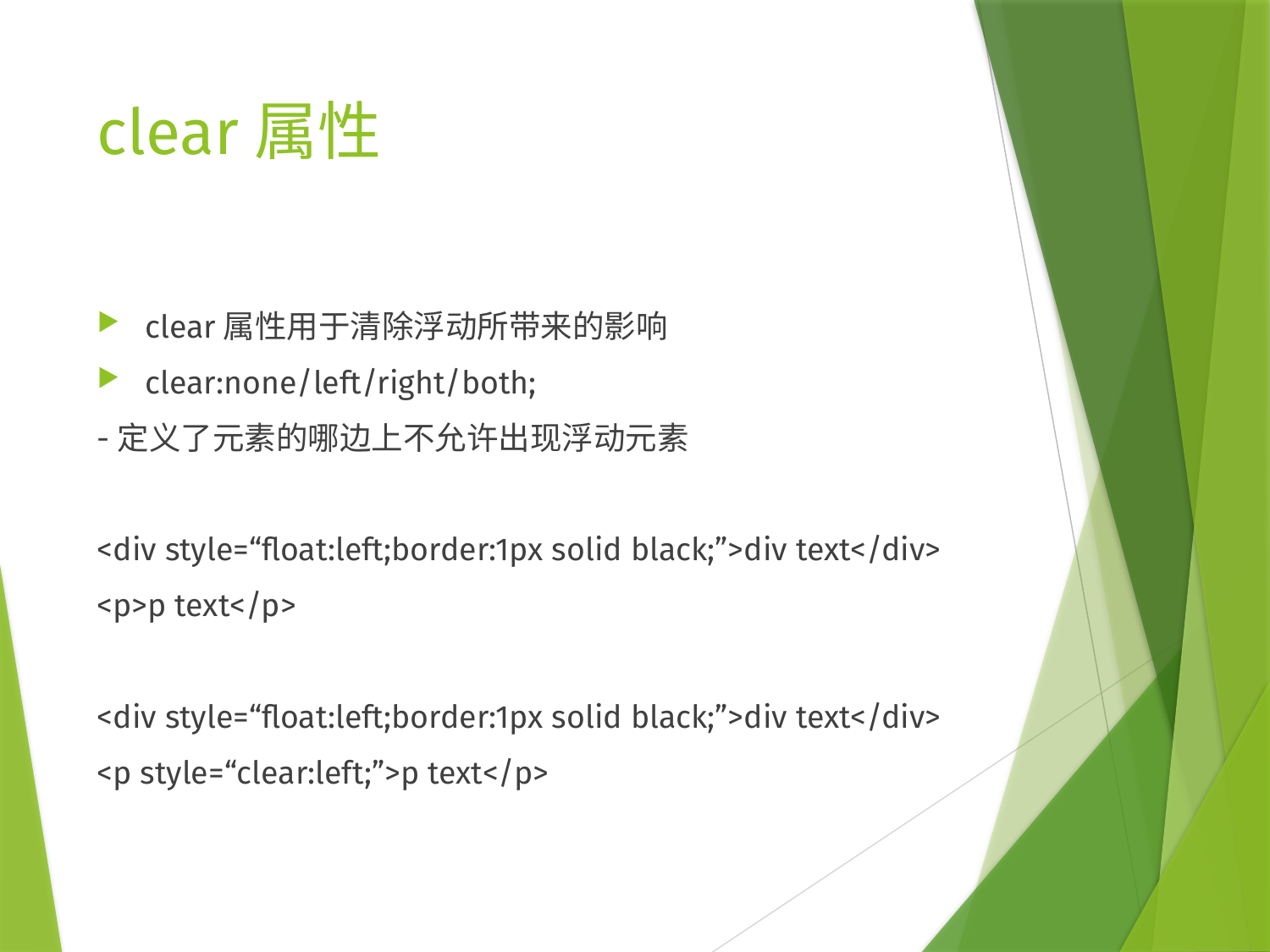

# clear属性
clear属性用于清除浮动所带来的影响
clear:none/left/right/both;
-定义了元素的哪边上不允许出现浮动元素

<div style=“float:left;border:1px solid black;”>div text</div>
<p>p text</p>

<div style=“float:left;border:1px solid black;”>div text</div>
<p style=“clear:left;”>p text</p>